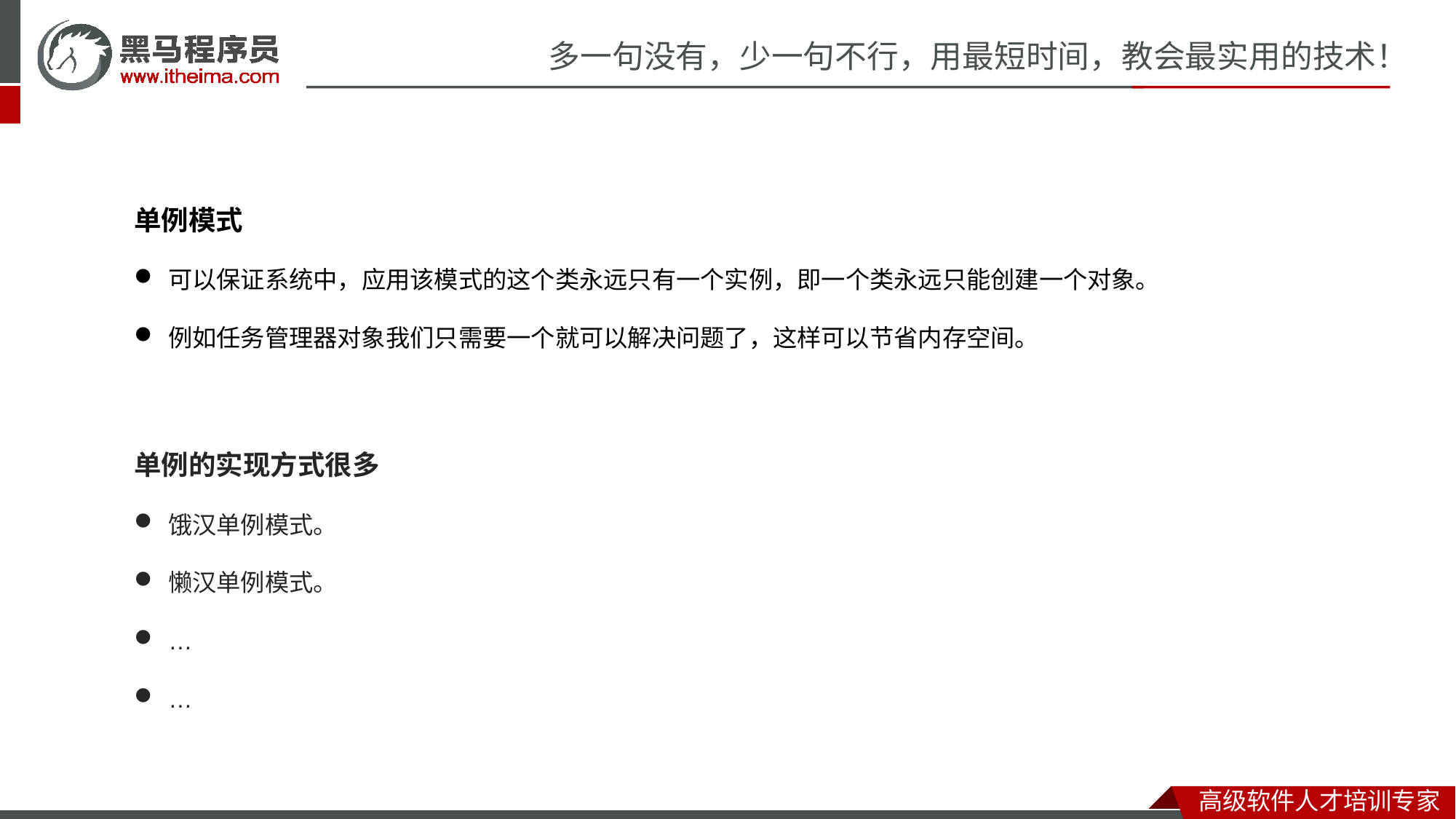

单例模式
可以保证系统中，应用该模式的这个类永远只有一个实例，即一个类永远只能创建一个对象。
例如任务管理器对象我们只需要一个就可以解决问题了，这样可以节省内存空间。
单例的实现方式很多
饿汉单例模式。
懒汉单例模式。
…
…